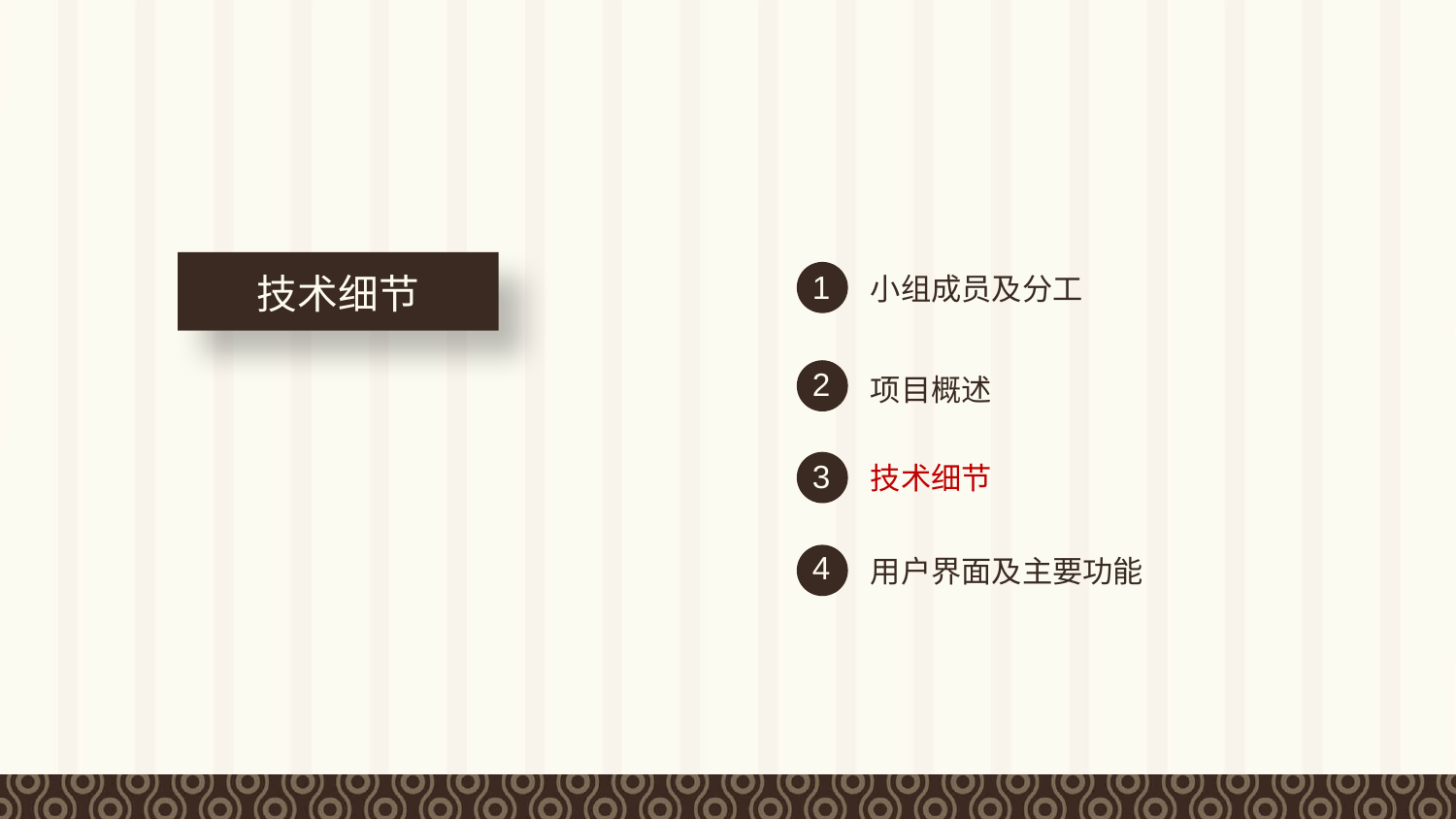

技术细节
1

小组成员及分工
2

项目概述
3

技术细节
4

用户界面及主要功能